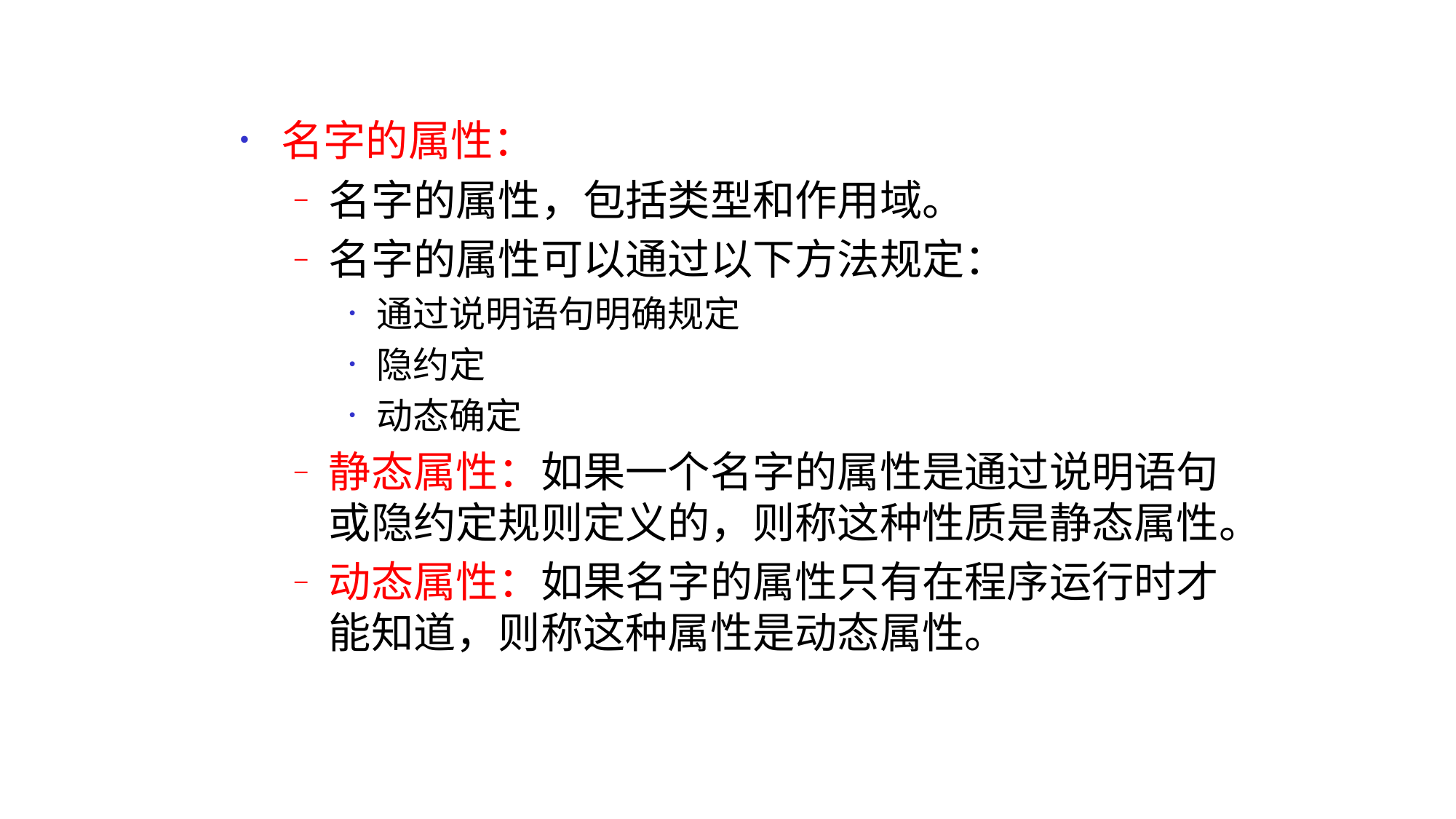

名字的属性：
名字的属性，包括类型和作用域。
名字的属性可以通过以下方法规定：
通过说明语句明确规定
隐约定
动态确定
静态属性：如果一个名字的属性是通过说明语句或隐约定规则定义的，则称这种性质是静态属性。
动态属性：如果名字的属性只有在程序运行时才能知道，则称这种属性是动态属性。
7